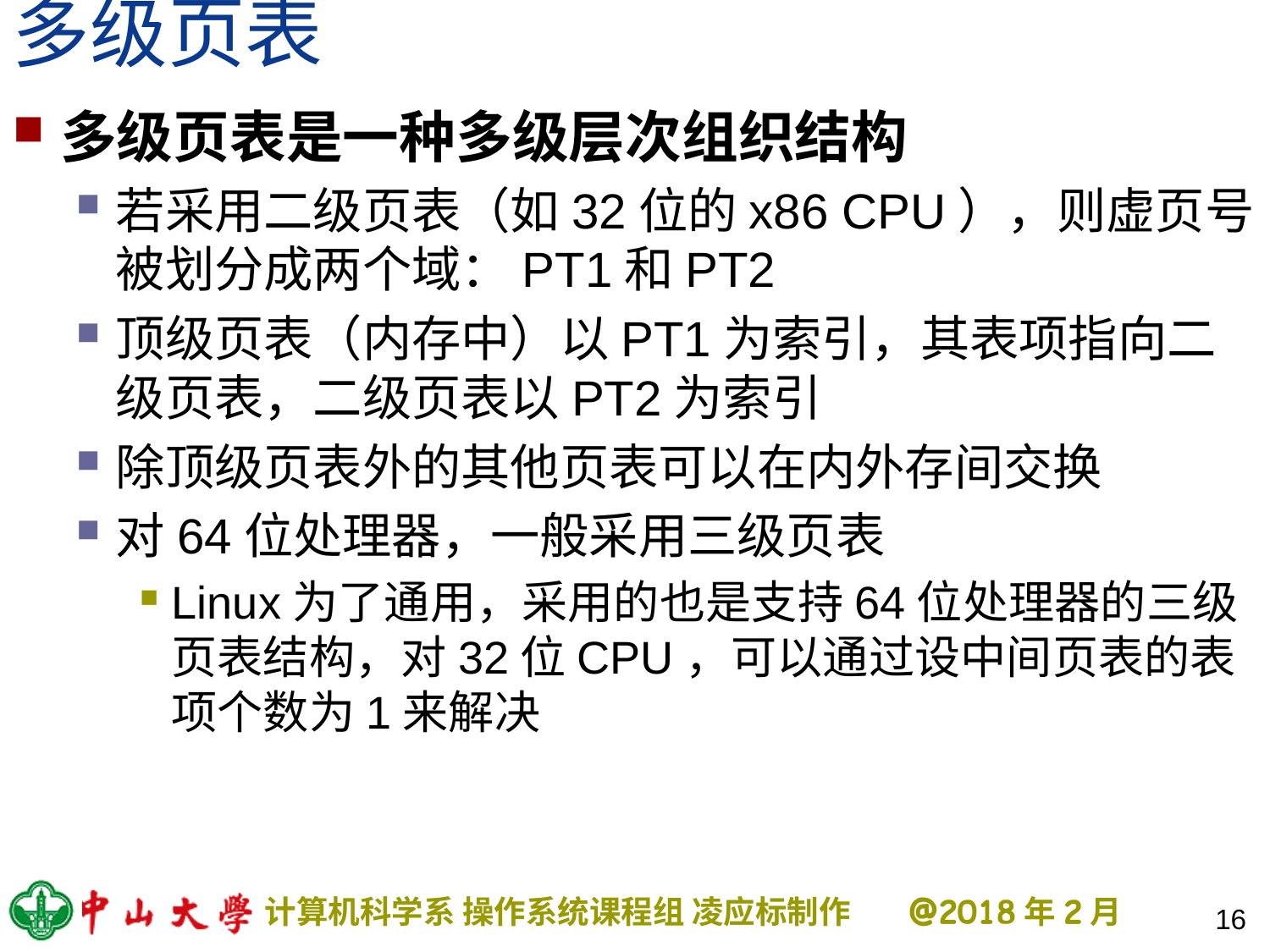

# 多级页表
多级页表是一种多级层次组织结构
若采用二级页表（如32位的x86 CPU），则虚页号被划分成两个域：PT1和PT2
顶级页表（内存中）以PT1为索引，其表项指向二级页表，二级页表以PT2为索引
除顶级页表外的其他页表可以在内外存间交换
对64位处理器，一般采用三级页表
Linux为了通用，采用的也是支持64位处理器的三级页表结构，对32位CPU，可以通过设中间页表的表项个数为1来解决
16